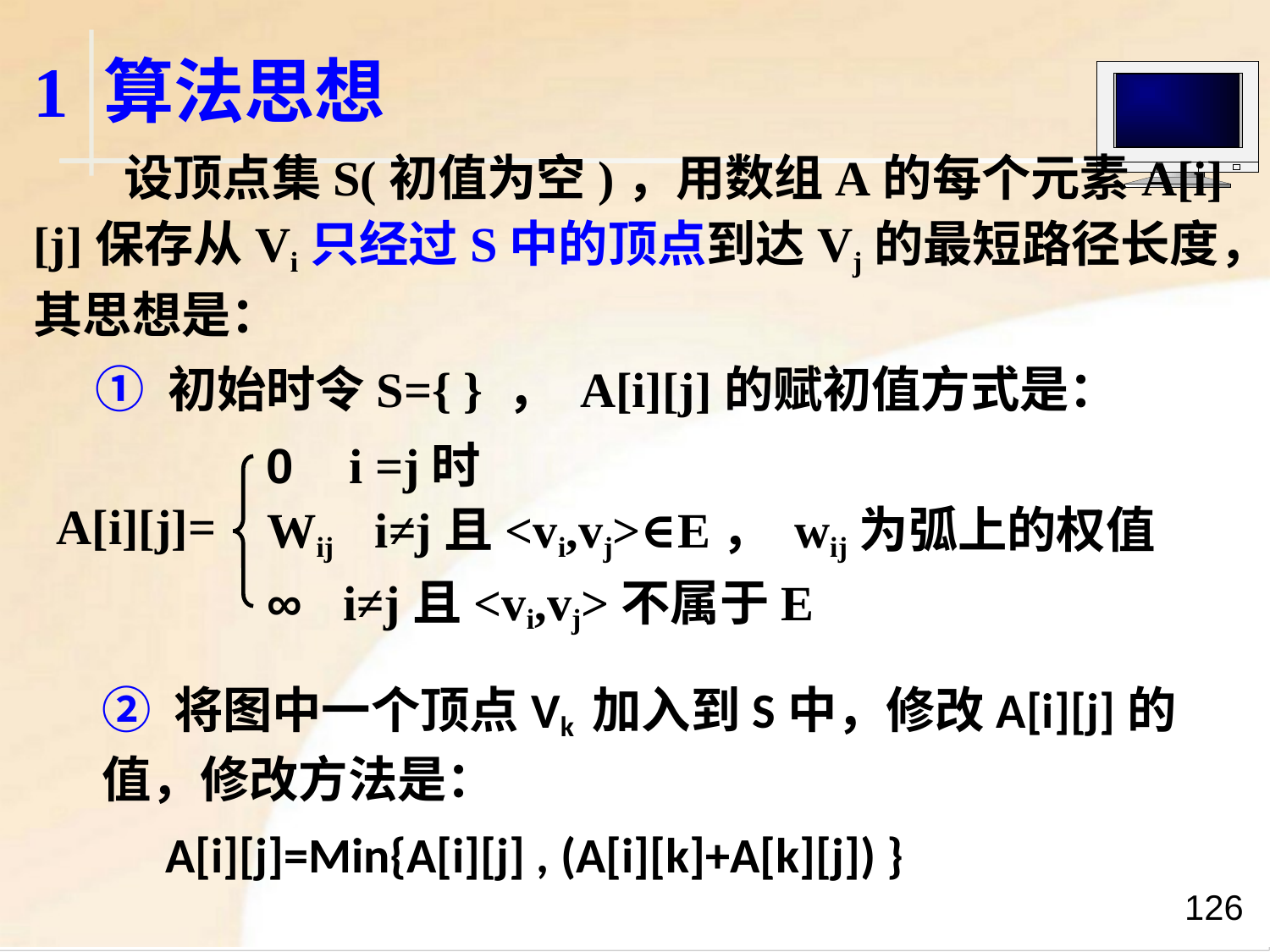

1 算法思想
       设顶点集S(初值为空)，用数组A的每个元素A[i][j]保存从Vi只经过S中的顶点到达Vj的最短路径长度，其思想是：
① 初始时令S={ } ， A[i][j]的赋初值方式是：
0    i =j时

A[i][j]=
Wij     i≠j且<vi,vj>∈E， wij为弧上的权值
∞   i≠j且<vi,vj>不属于E
② 将图中一个顶点Vk 加入到S中，修改A[i][j]的值，修改方法是：
A[i][j]=Min{A[i][j] , (A[i][k]+A[k][j]) }